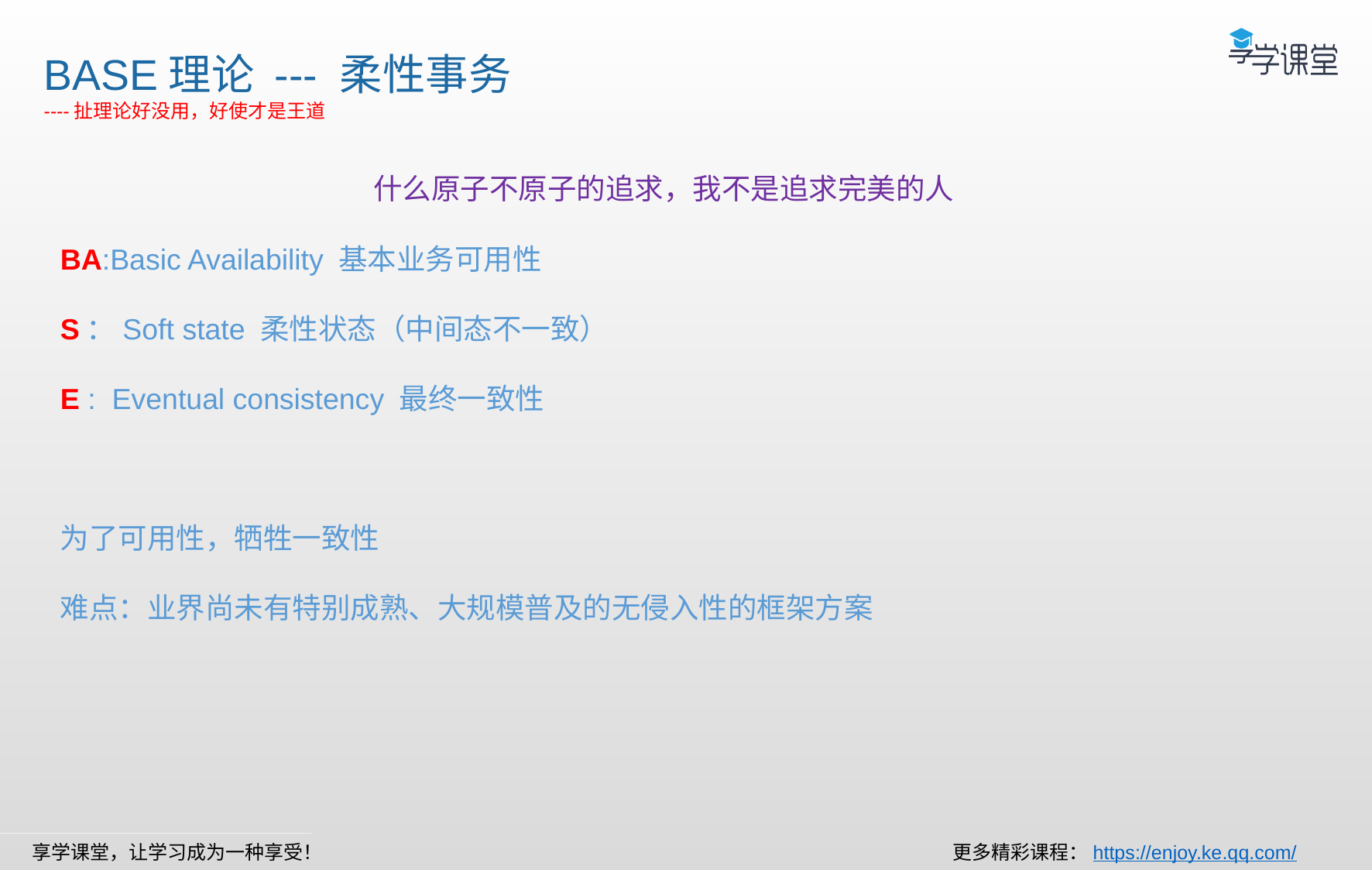

BASE理论 --- 柔性事务
----扯理论好没用，好使才是王道
什么原子不原子的追求，我不是追求完美的人
BA:Basic Availability 基本业务可用性
S：Soft state 柔性状态（中间态不一致）
E :  Eventual consistency 最终一致性

为了可用性，牺牲一致性
难点：业界尚未有特别成熟、大规模普及的无侵入性的框架方案